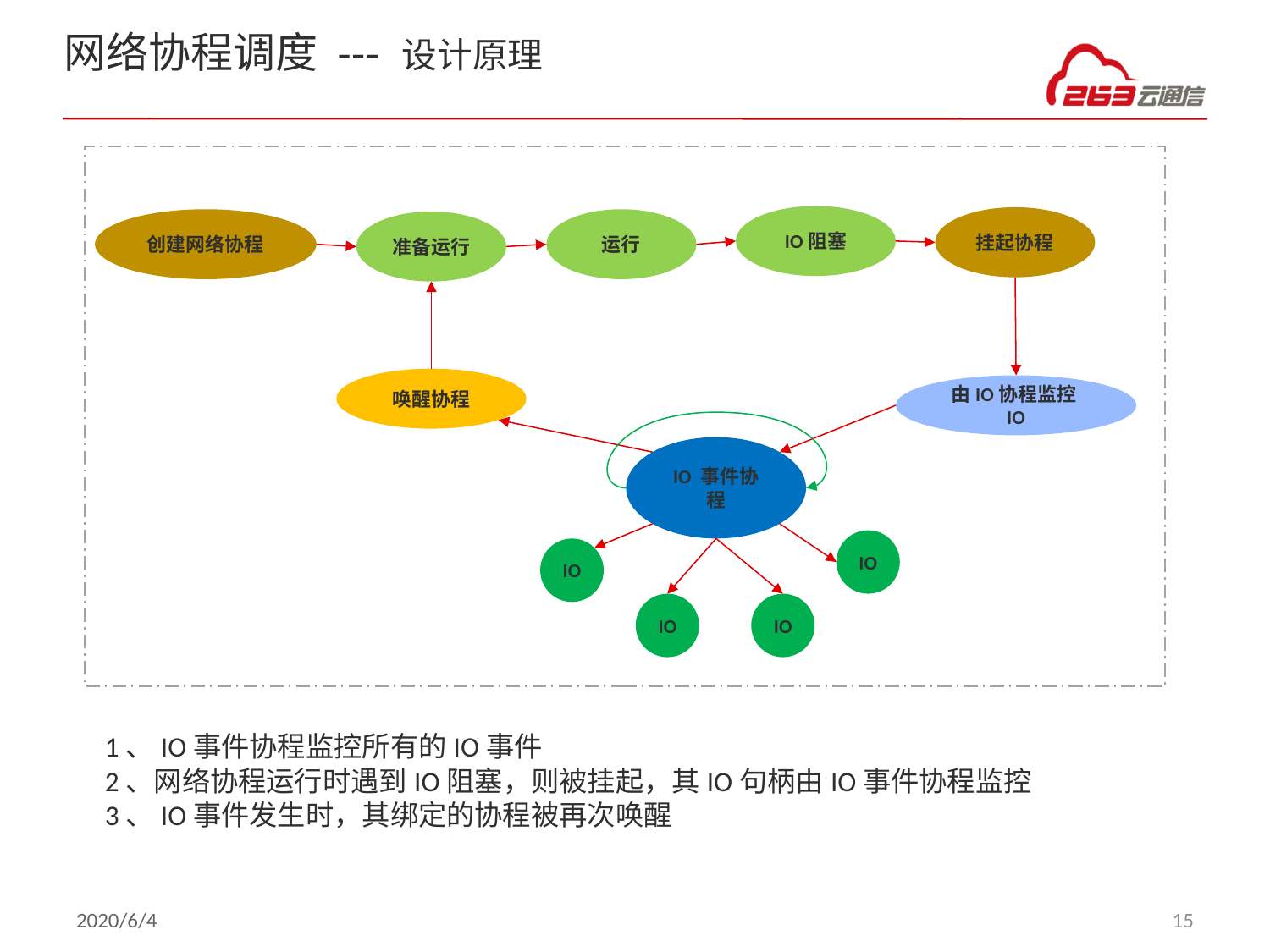

# 网络协程调度 --- 设计原理

IO阻塞
挂起协程
创建网络协程
运行
准备运行
唤醒协程
由IO协程监控IO
IO 事件协程
IO
IO
IO
IO
1、IO事件协程监控所有的IO事件
2、网络协程运行时遇到IO阻塞，则被挂起，其IO句柄由IO事件协程监控
3、IO事件发生时，其绑定的协程被再次唤醒